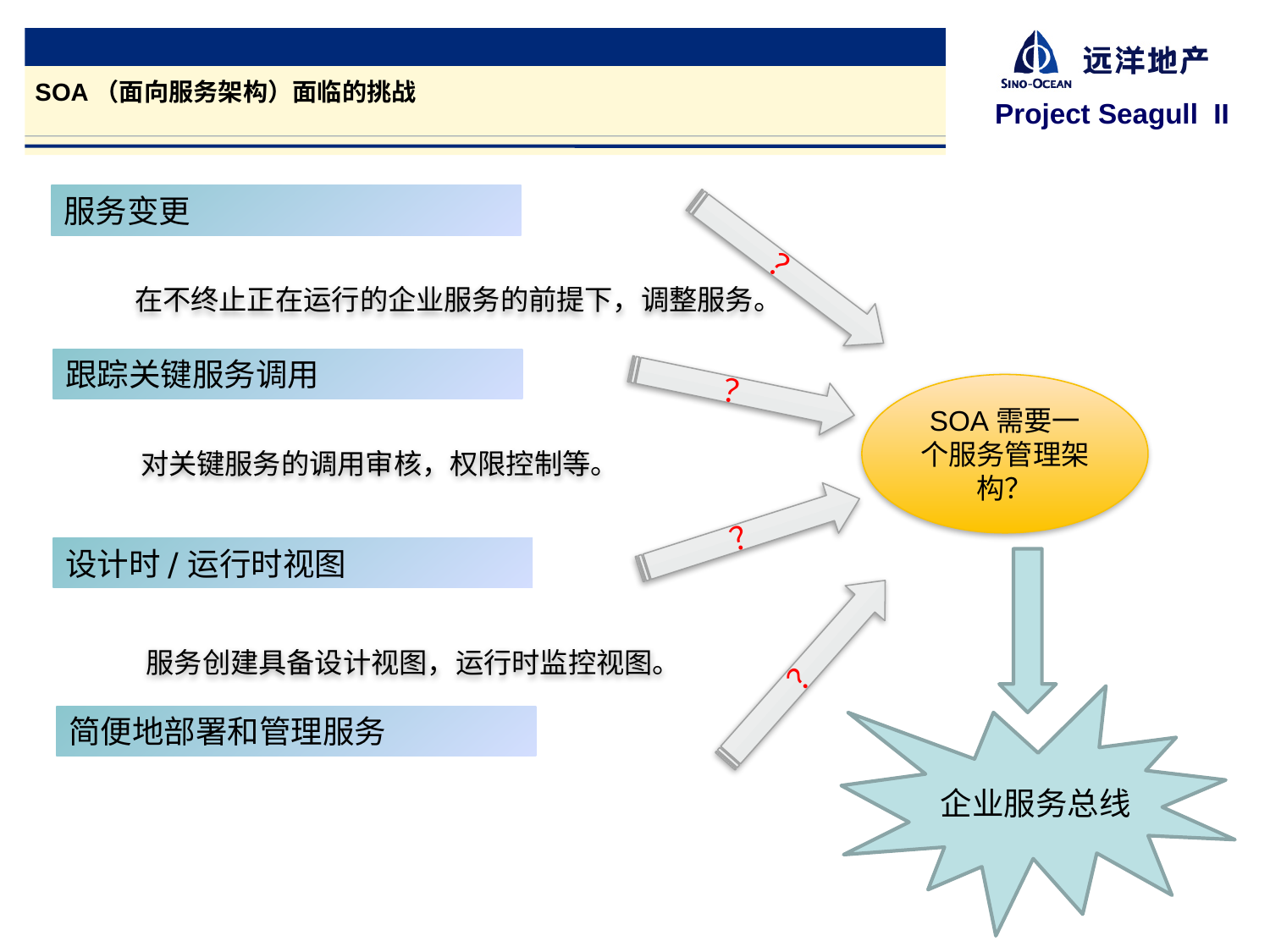

SOA（面向服务架构）面临的挑战

服务变更
？
     在不终止正在运行的企业服务的前提下，调整服务。
跟踪关键服务调用
？
SOA需要一个服务管理架构？
对关键服务的调用审核，权限控制等。
？
设计时/运行时视图

服务创建具备设计视图，运行时监控视图。
？
企业服务总线
简便地部署和管理服务